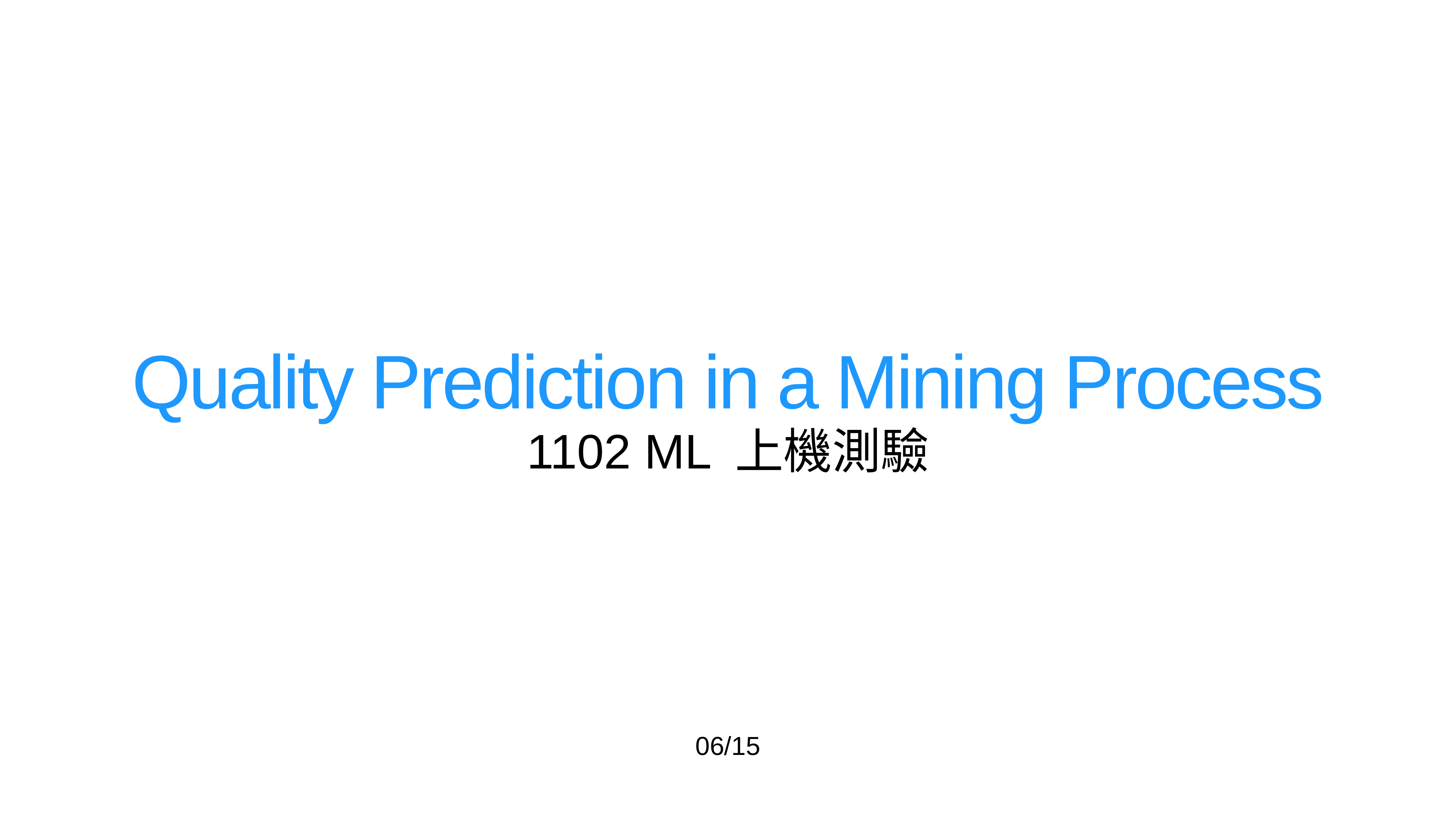

# Quality Prediction in a Mining Process
1102 ML 上機測驗
06/15